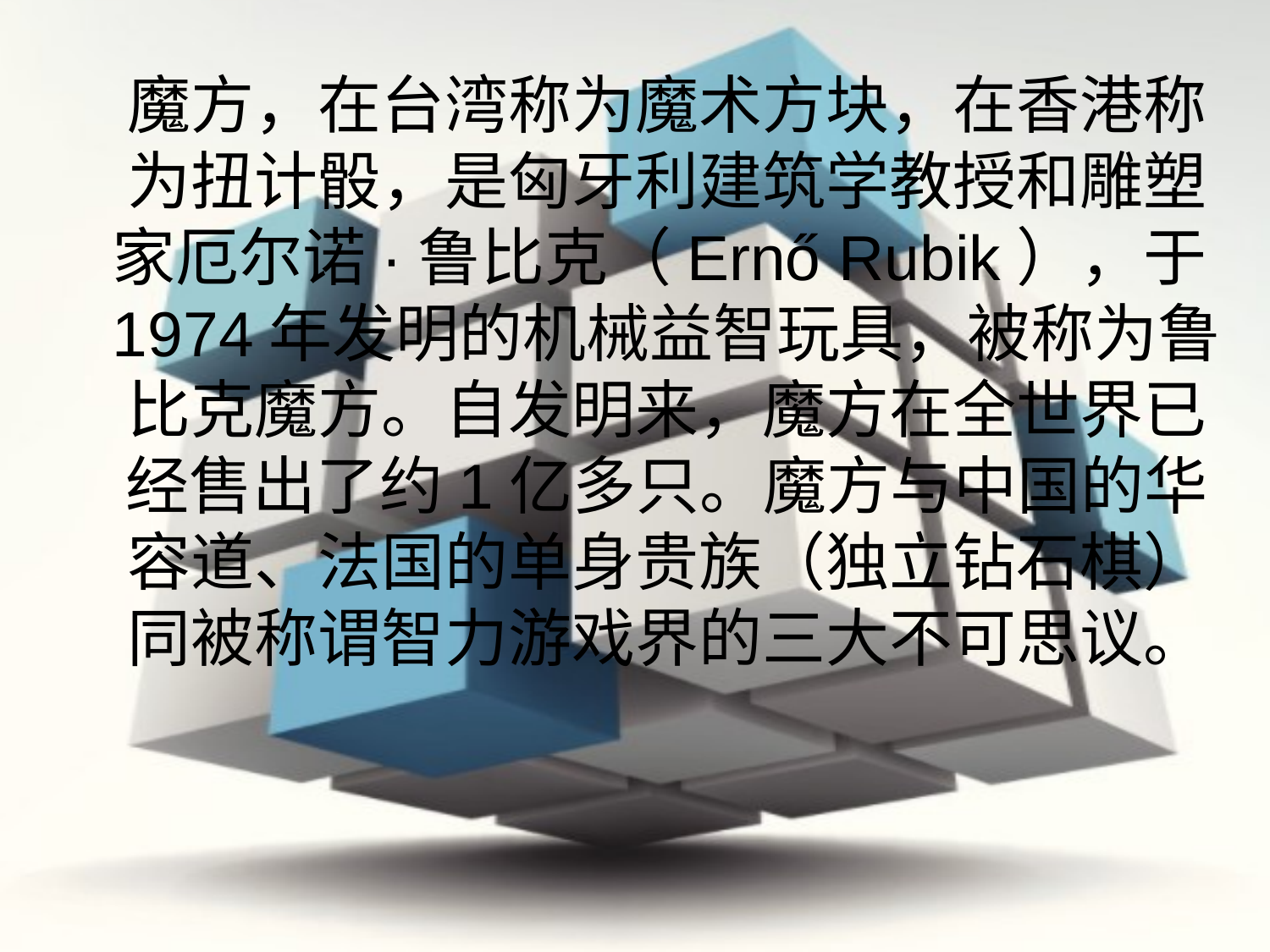

# 魔方，在台湾称为魔术方块，在香港称为扭计骰，是匈牙利建筑学教授和雕塑家厄尔诺·鲁比克（Ernő Rubik），于1974年发明的机械益智玩具，被称为鲁比克魔方。自发明来，魔方在全世界已经售出了约1亿多只。魔方与中国的华容道、法国的单身贵族（独立钻石棋）同被称谓智力游戏界的三大不可思议。